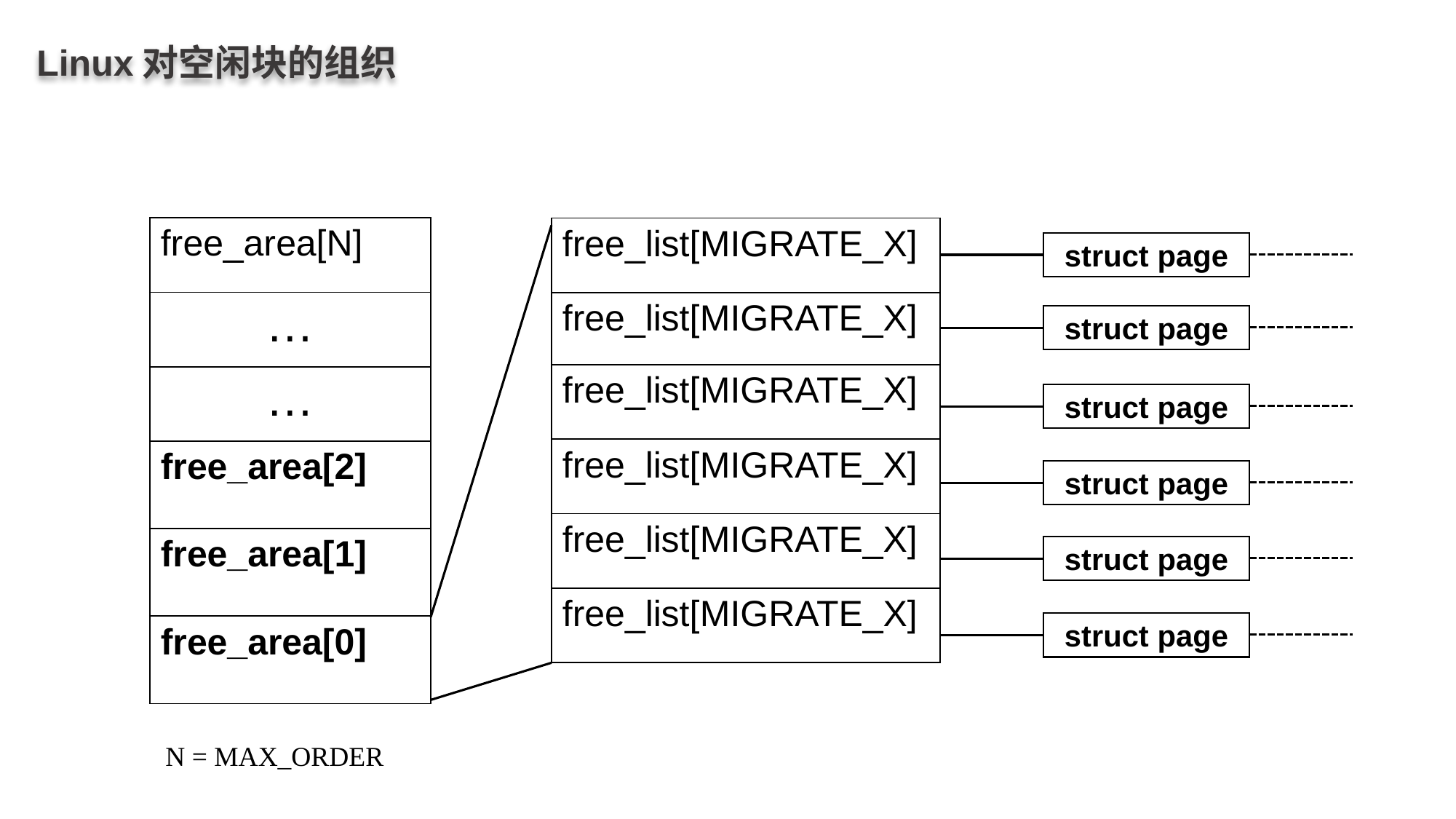

Linux对空闲块的组织

struct page
| free\_area[N] |
| --- |
| … |
| … |
| free\_area[2] |
| free\_area[1] |
| free\_area[0] |
| free\_list[MIGRATE\_X] |
| --- |
| free\_list[MIGRATE\_X] |
| free\_list[MIGRATE\_X] |
| free\_list[MIGRATE\_X] |
| free\_list[MIGRATE\_X] |
| free\_list[MIGRATE\_X] |

struct page

struct page

struct page

struct page

struct page
N = MAX_ORDER

24